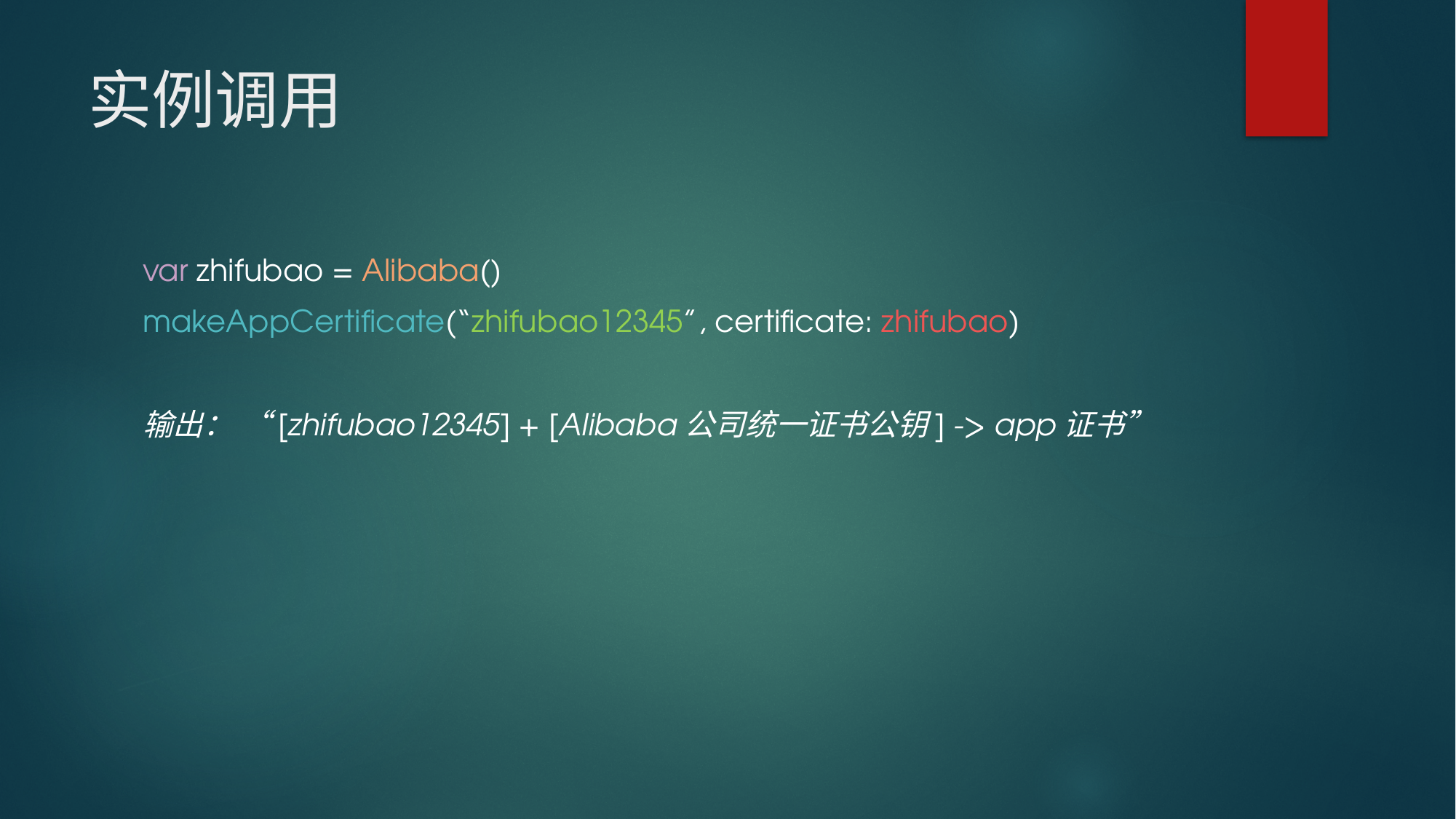

# 实例调用
var zhifubao = Alibaba()
makeAppCertificate(“zhifubao12345”, certificate: zhifubao)

输出： “[zhifubao12345] + [Alibaba公司统一证书公钥] -> app证书”